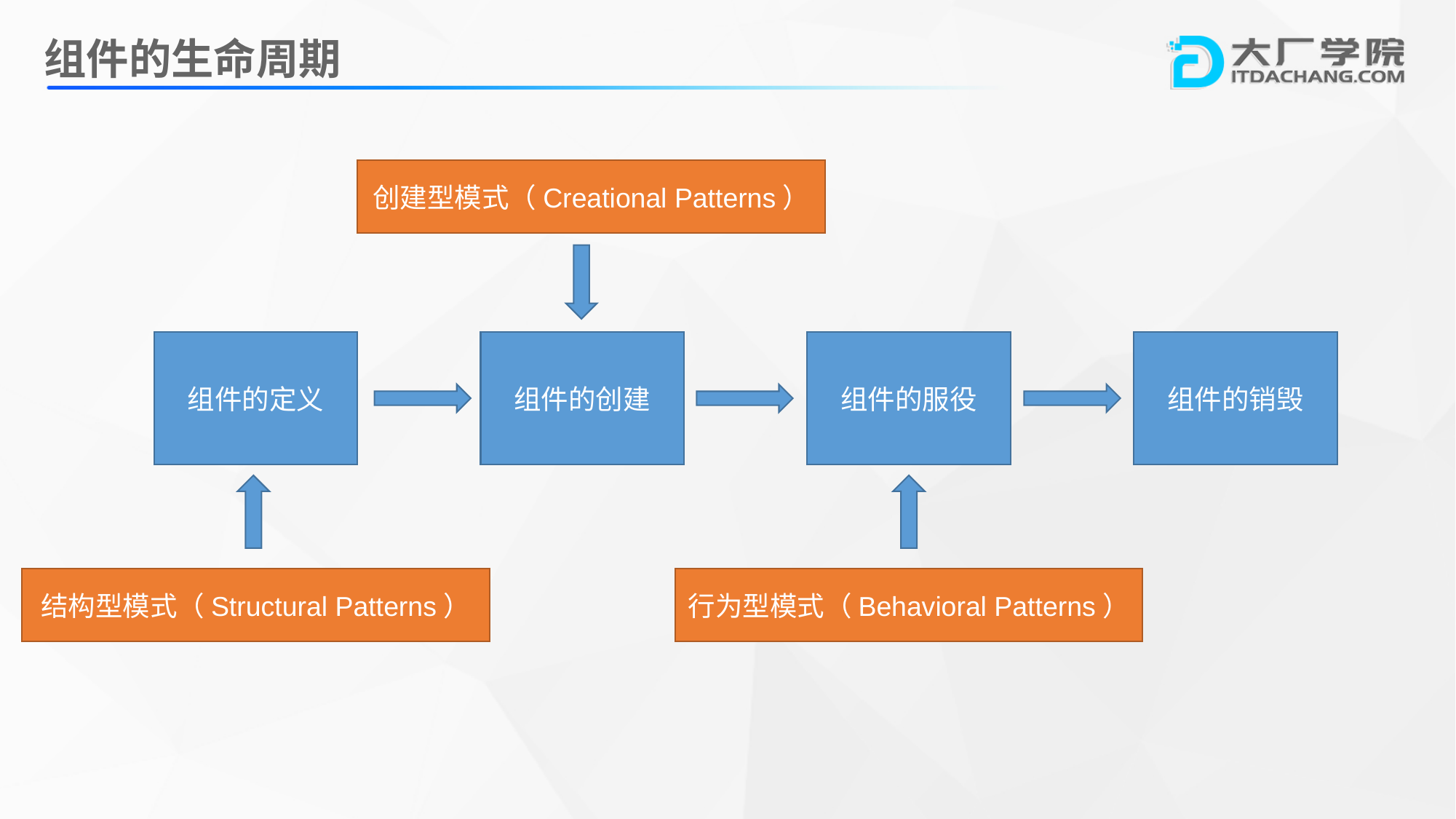

# 组件的生命周期
创建型模式（Creational Patterns）

组件的定义
组件的创建
组件的服役
组件的销毁

结构型模式（Structural Patterns）
行为型模式（Behavioral Patterns）